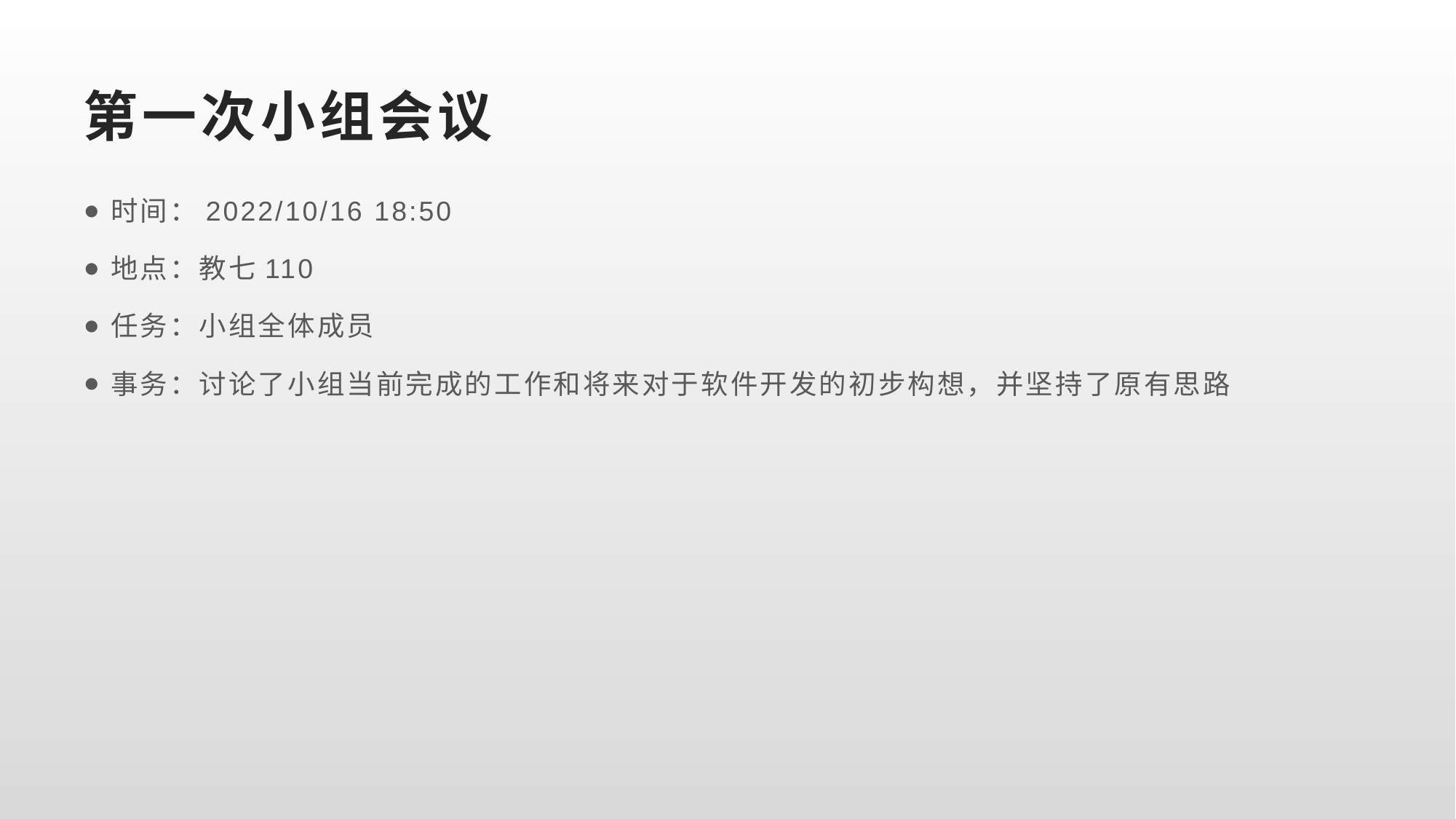

# 第一次小组会议
时间：2022/10/16 18:50
地点：教七110
任务：小组全体成员
事务：讨论了小组当前完成的工作和将来对于软件开发的初步构想，并坚持了原有思路